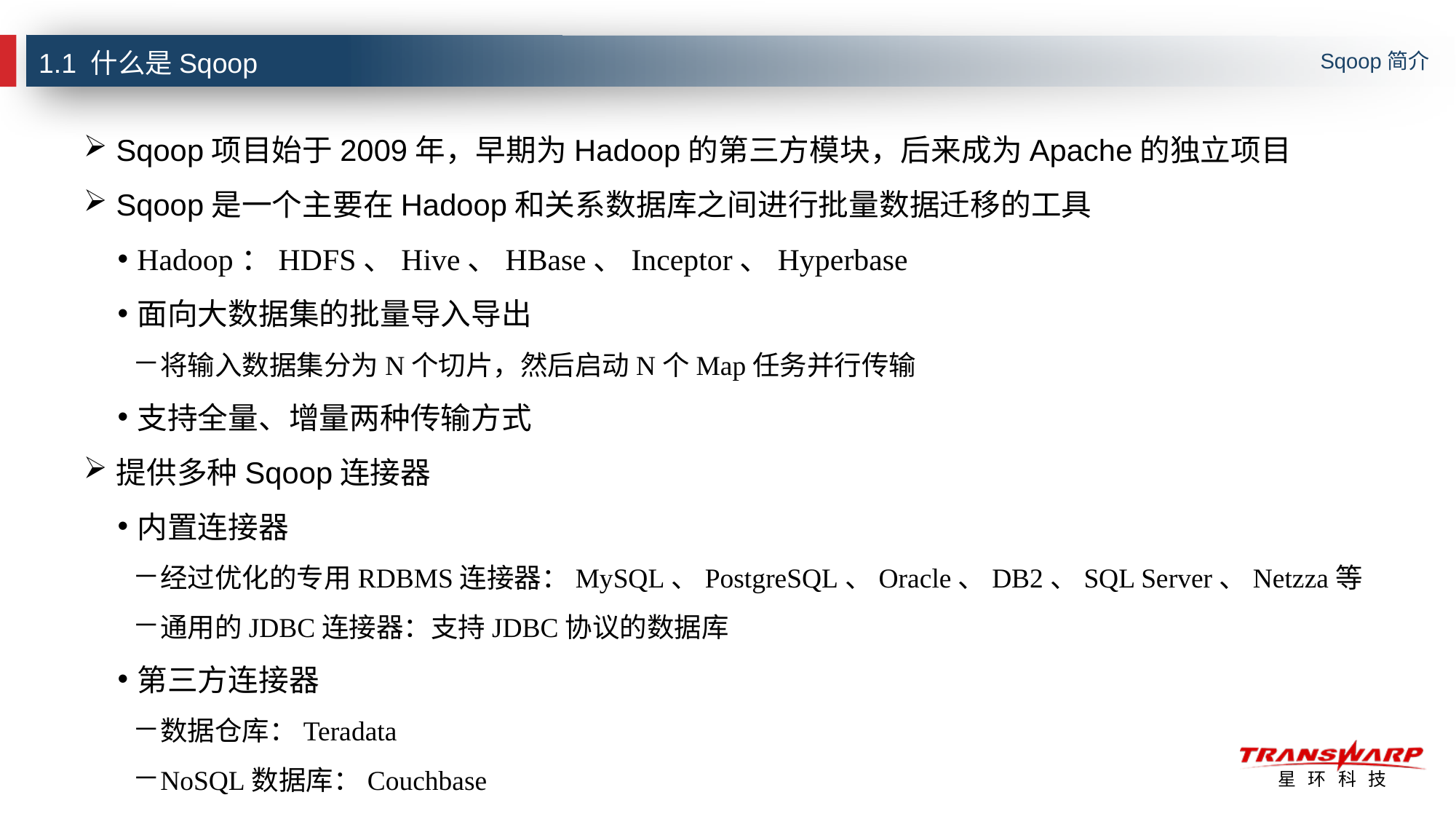

Sqoop简介
# 1.1 什么是Sqoop
Sqoop项目始于2009年，早期为Hadoop的第三方模块，后来成为Apache的独立项目
Sqoop是一个主要在Hadoop和关系数据库之间进行批量数据迁移的工具
Hadoop：HDFS、Hive、HBase、Inceptor、Hyperbase
面向大数据集的批量导入导出
将输入数据集分为N个切片，然后启动N个Map任务并行传输
支持全量、增量两种传输方式
提供多种Sqoop连接器
内置连接器
经过优化的专用RDBMS连接器：MySQL、PostgreSQL、Oracle、DB2、SQL Server、Netzza等
通用的JDBC连接器：支持JDBC协议的数据库
第三方连接器
数据仓库：Teradata
NoSQL数据库：Couchbase